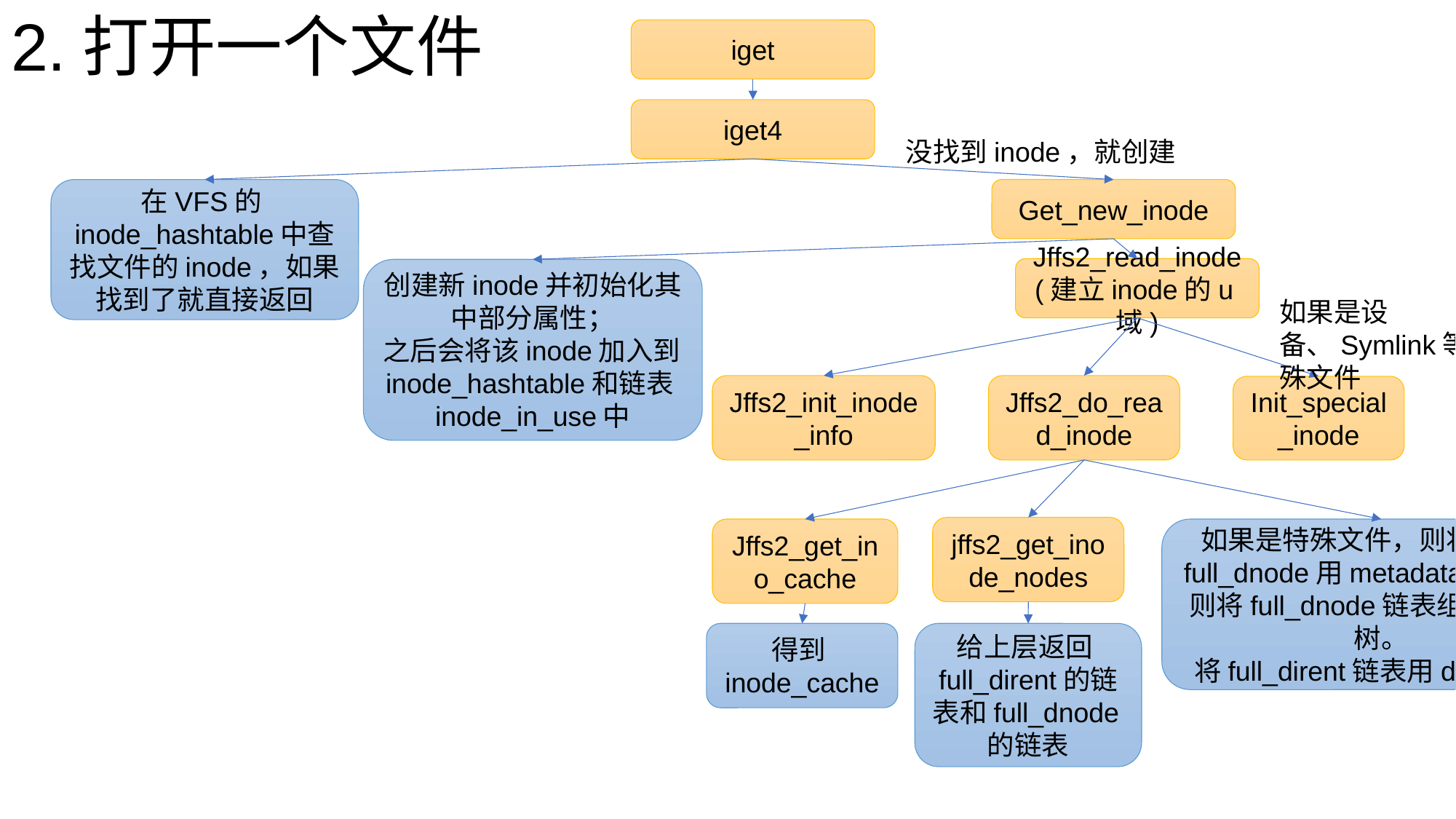

# 2.打开一个文件
iget
iget4
没找到inode，就创建
在VFS的inode_hashtable中查找文件的inode，如果找到了就直接返回
Get_new_inode
Jffs2_read_inode
(建立inode的u域)
创建新inode并初始化其中部分属性；
之后会将该inode加入到inode_hashtable和链表inode_in_use中
如果是设备、Symlink等特殊文件
Jffs2_init_inode_info
Jffs2_do_read_inode
Init_special_inode
jffs2_get_inode_nodes
Jffs2_get_ino_cache
如果是特殊文件，则将唯一的full_dnode用metadata指向，否则将full_dnode链表组织成红黑树。
将full_dirent链表用dents指向。
得到inode_cache
给上层返回full_dirent的链表和full_dnode的链表
iget
iget4
没找到inode，就创建
在VFS的inode_hashtable中查找文件的inode，如果找到了就直接返回
Get_new_inode
Jffs2_read_inode
(建立inode的u域)
创建新inode并初始化其中部分属性；
之后会将该inode加入到inode_hashtable和链表inode_in_use中
如果是设备、Symlink等特殊文件
Jffs2_init_inode_info
Jffs2_do_read_inode
Init_special_inode
jffs2_get_inode_nodes
Jffs2_get_ino_cache
如果是特殊文件，则将唯一的full_dnode用metadata指向，否则将full_dnode链表组织成红黑树。
将full_dirent链表用dents指向。
得到inode_cache
给上层返回full_dirent的链表和full_dnode的链表